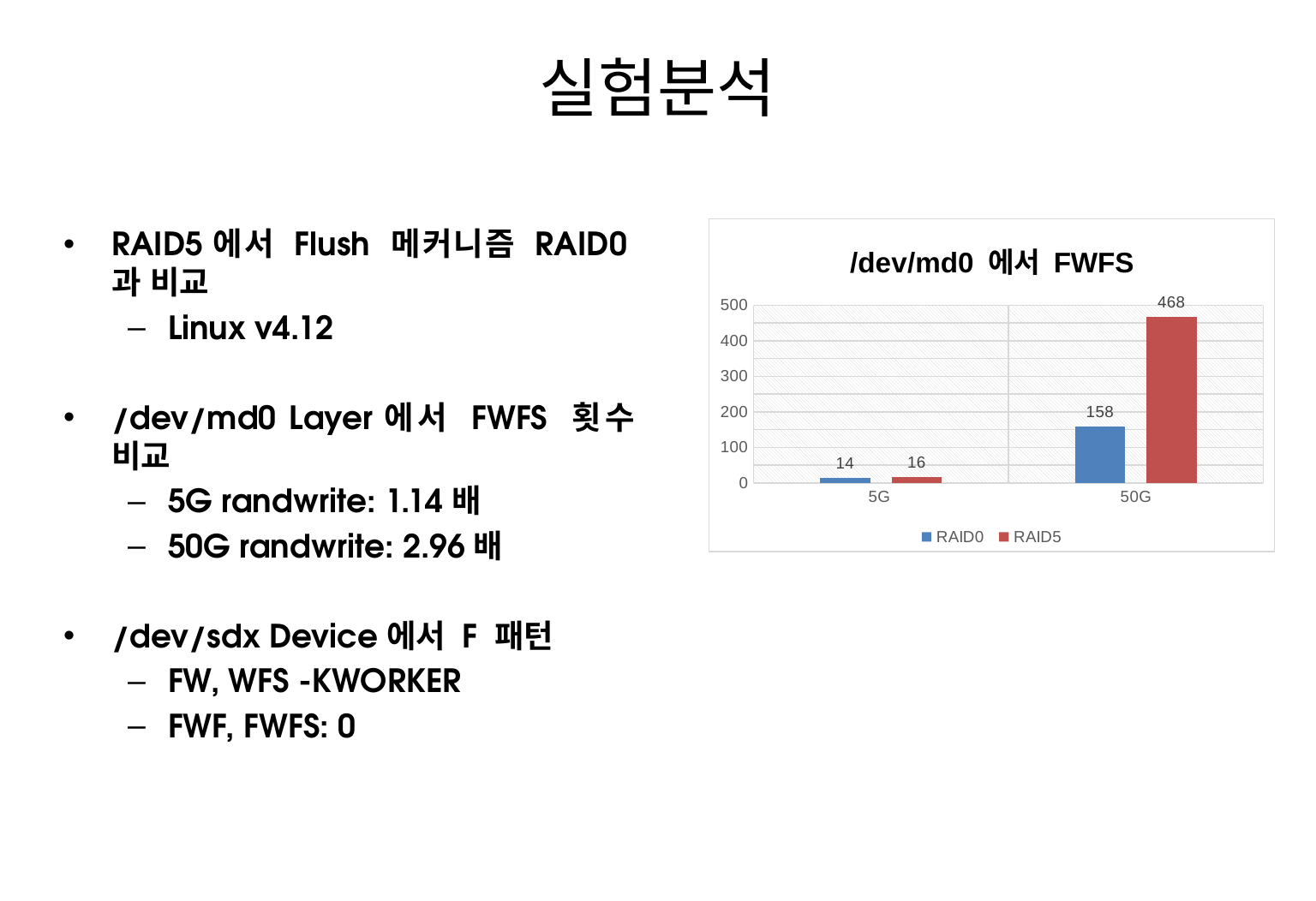

# 실험분석
RAID5에서 Flush 메커니즘 RAID0과 비교
Linux v4.12

/dev/md0 Layer에서 FWFS 횟수 비교
5G randwrite: 1.14배
50G randwrite: 2.96배

/dev/sdx Device에서 F 패턴
FW, WFS -KWORKER
FWF, FWFS: 0

### Chart: /dev/md0 에서 FWFS

| Category | RAID0  | RAID5 |
|---|---|---|
| 5G  | 14.0 | 16.0 |
| 50G | 158.0 | 468.0 |